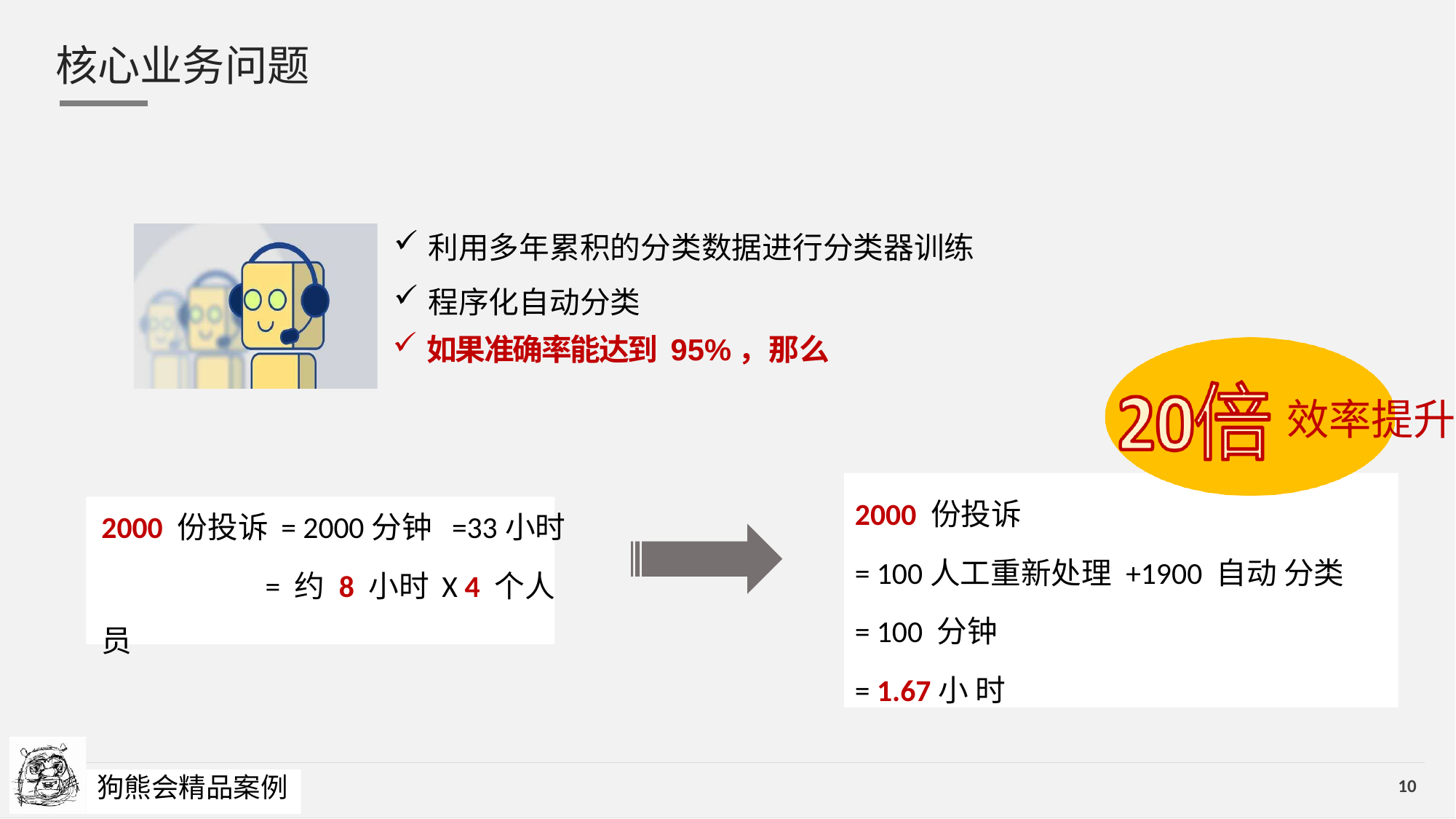

核心业务问题

利用多年累积的分类数据进行分类器训练
程序化自动分类

如果准确率能达到 95%，那么

效率提升
2000 份投诉
= 100人工重新处理 +1900 自动 分类
= 100 分钟
= 1.67小 时
2000 份投诉= 2000分钟 =33小时
                        = 约 8 小时X 4 个人员

COMP

ANG LOGO OR NAME

狗熊会精品案例
10